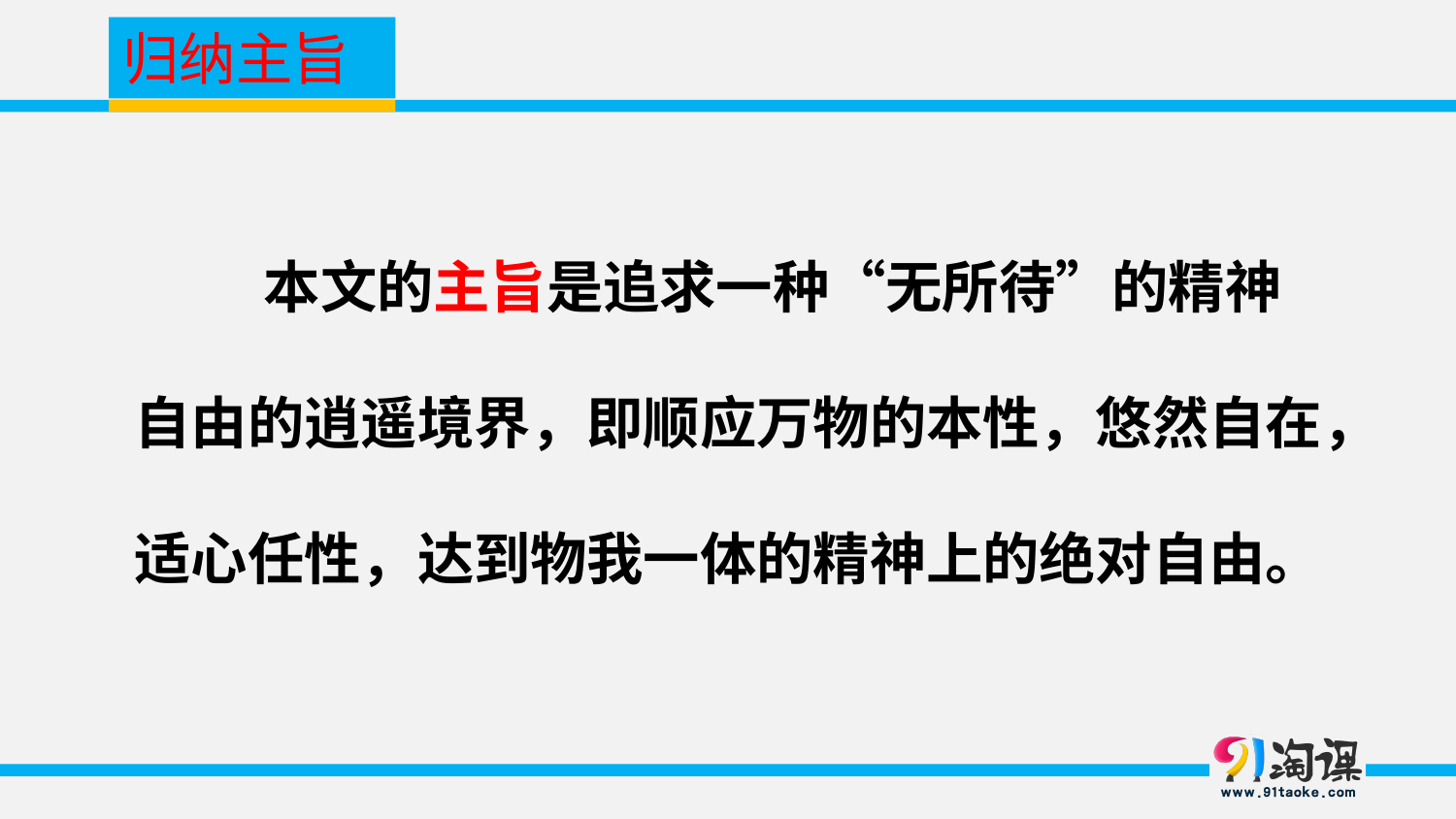

归纳主旨
         本文的主旨是追求一种“无所待”的精神自由的逍遥境界，即顺应万物的本性，悠然自在，适心任性，达到物我一体的精神上的绝对自由。